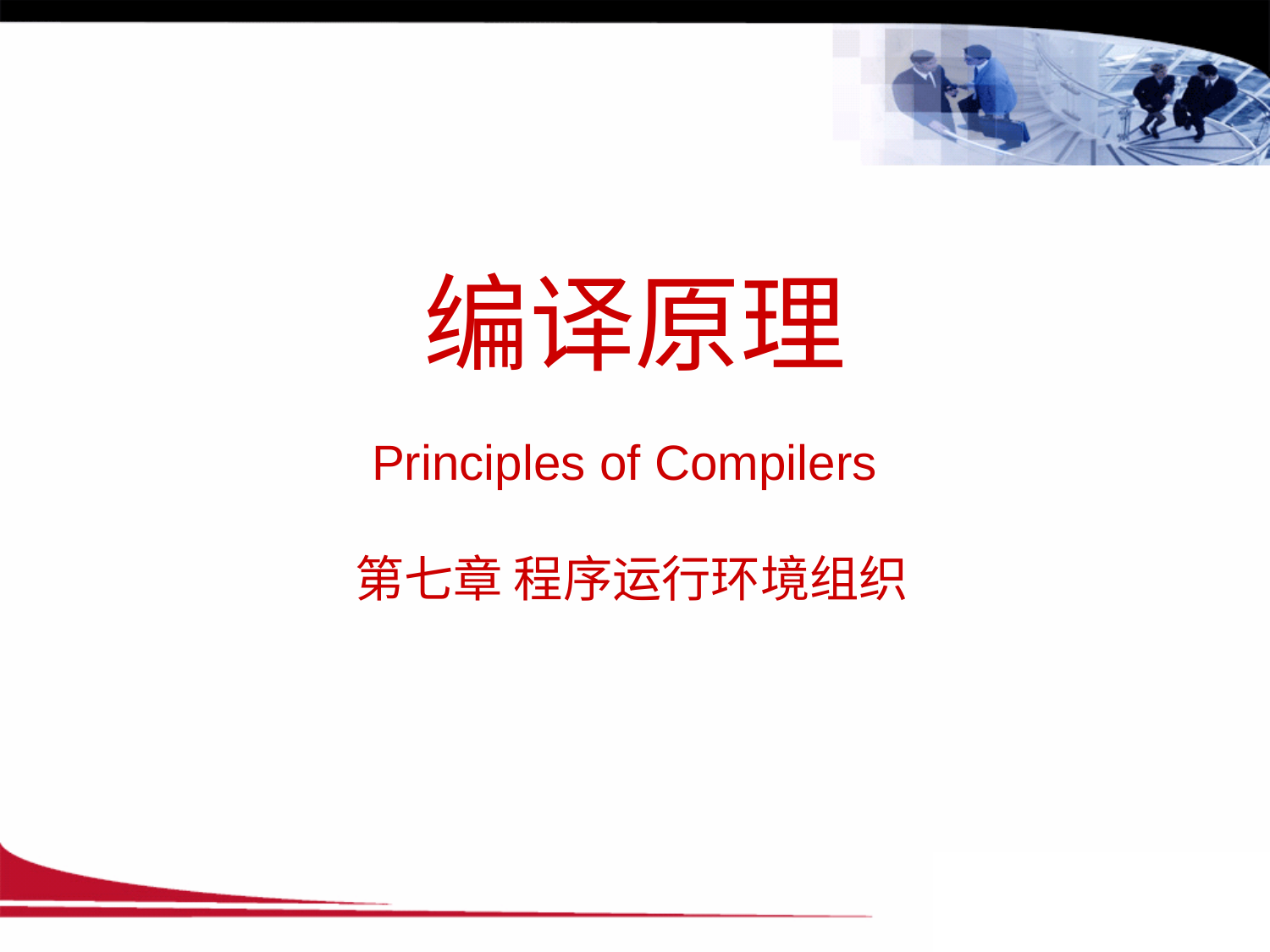

# 编译原理
Principles of Compilers
第七章 程序运行环境组织